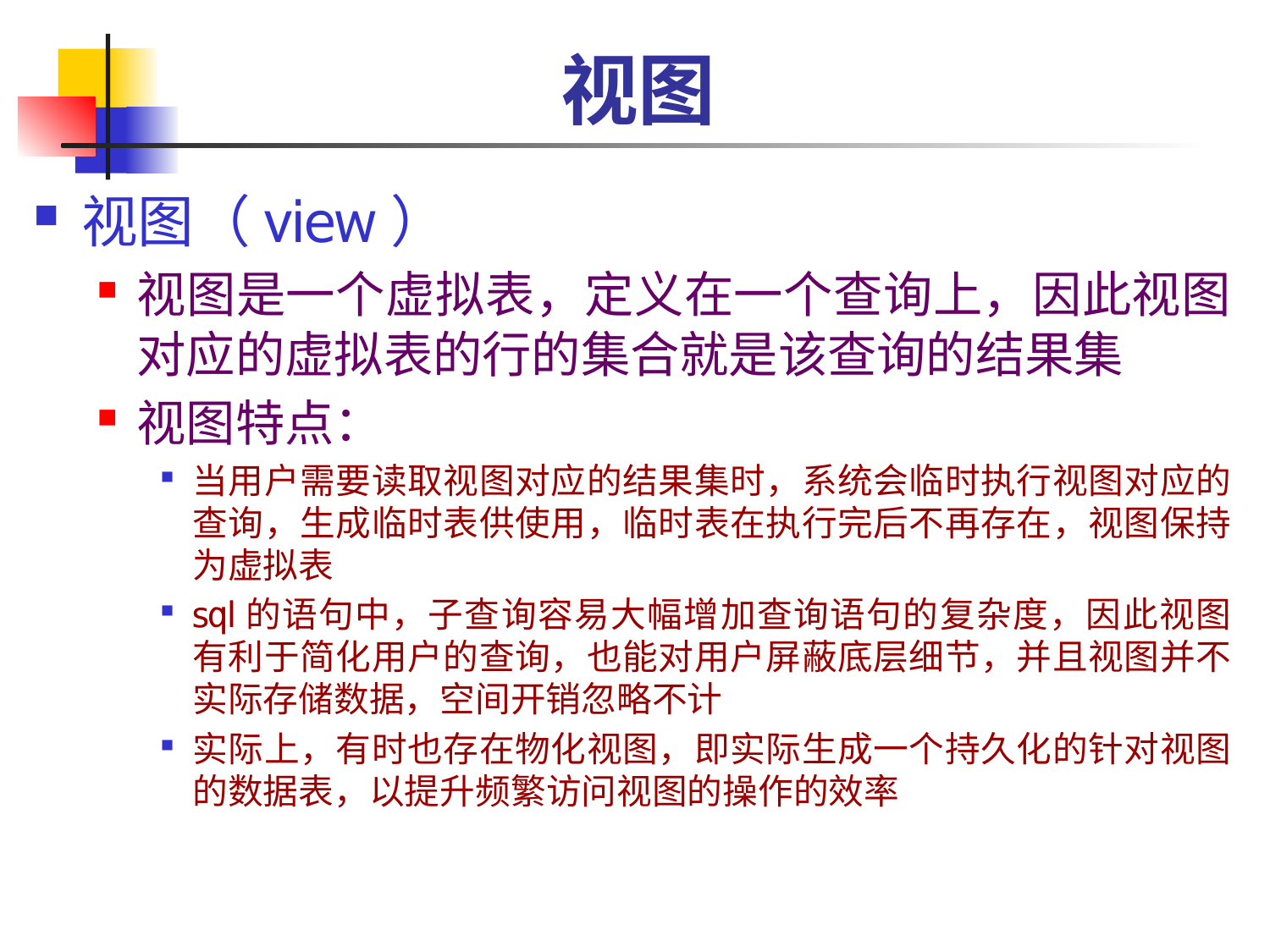

# 视图
视图（view）
视图是一个虚拟表，定义在一个查询上，因此视图对应的虚拟表的行的集合就是该查询的结果集
视图特点：
当用户需要读取视图对应的结果集时，系统会临时执行视图对应的查询，生成临时表供使用，临时表在执行完后不再存在，视图保持为虚拟表
sql的语句中，子查询容易大幅增加查询语句的复杂度，因此视图有利于简化用户的查询，也能对用户屏蔽底层细节，并且视图并不实际存储数据，空间开销忽略不计
实际上，有时也存在物化视图，即实际生成一个持久化的针对视图的数据表，以提升频繁访问视图的操作的效率